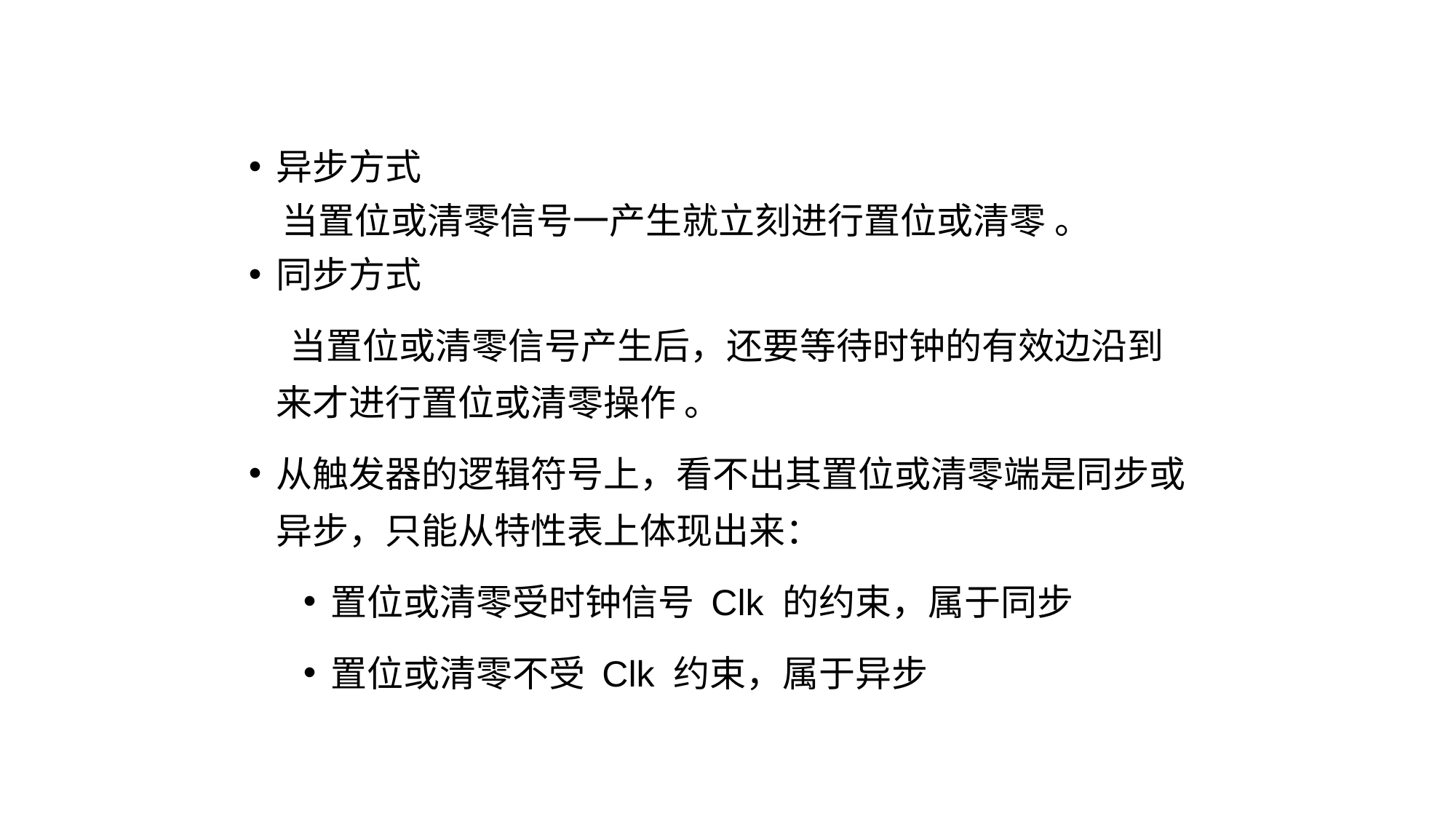

异步方式
   当置位或清零信号一产生就立刻进行置位或清零 。
同步方式
    当置位或清零信号产生后，还要等待时钟的有效边沿到来才进行置位或清零操作 。
从触发器的逻辑符号上，看不出其置位或清零端是同步或异步，只能从特性表上体现出来：
置位或清零受时钟信号 Clk 的约束，属于同步
置位或清零不受 Clk 约束，属于异步